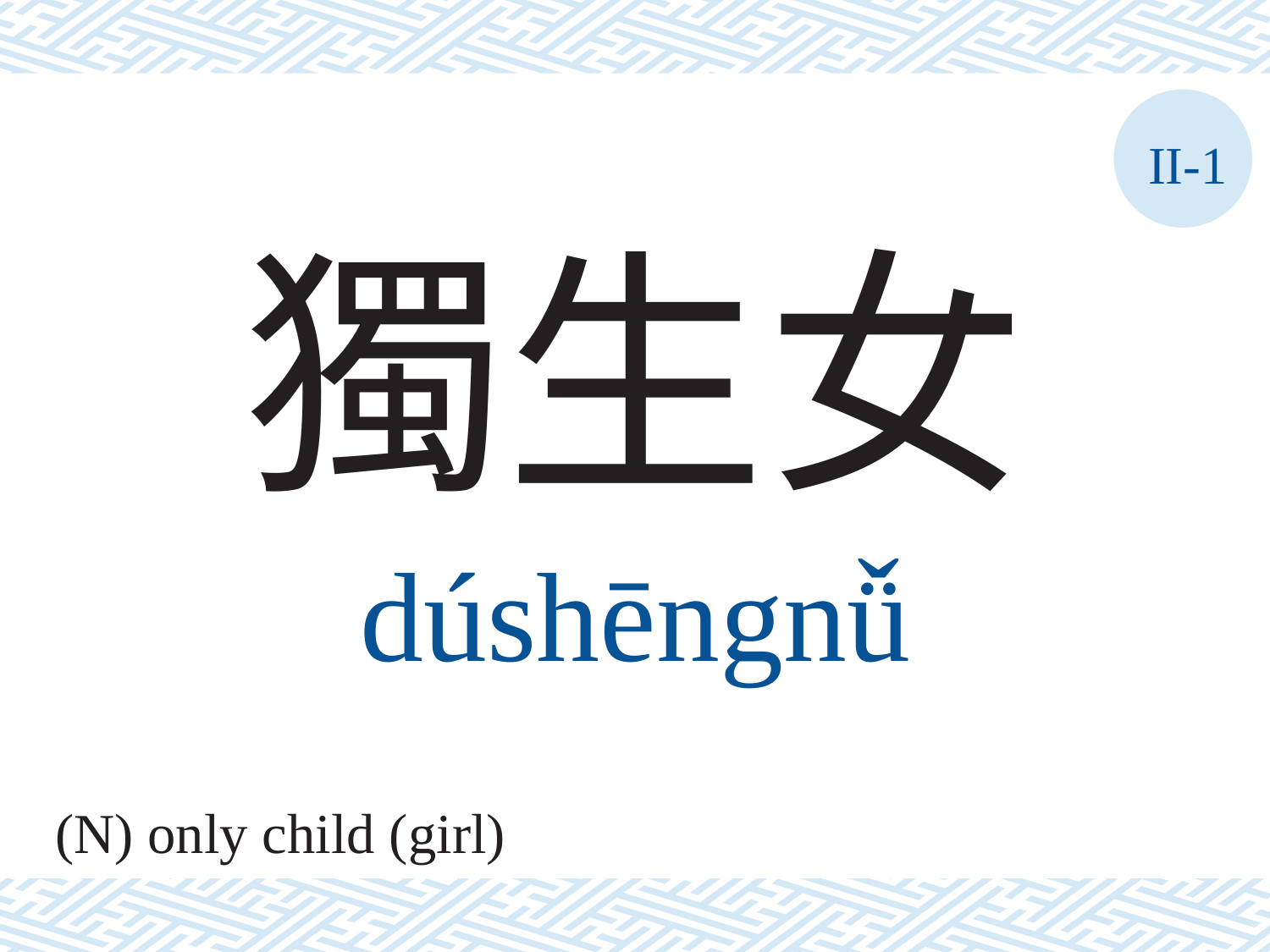

II-1
獨生女
dúshēngnǚ
(N) only child (girl)